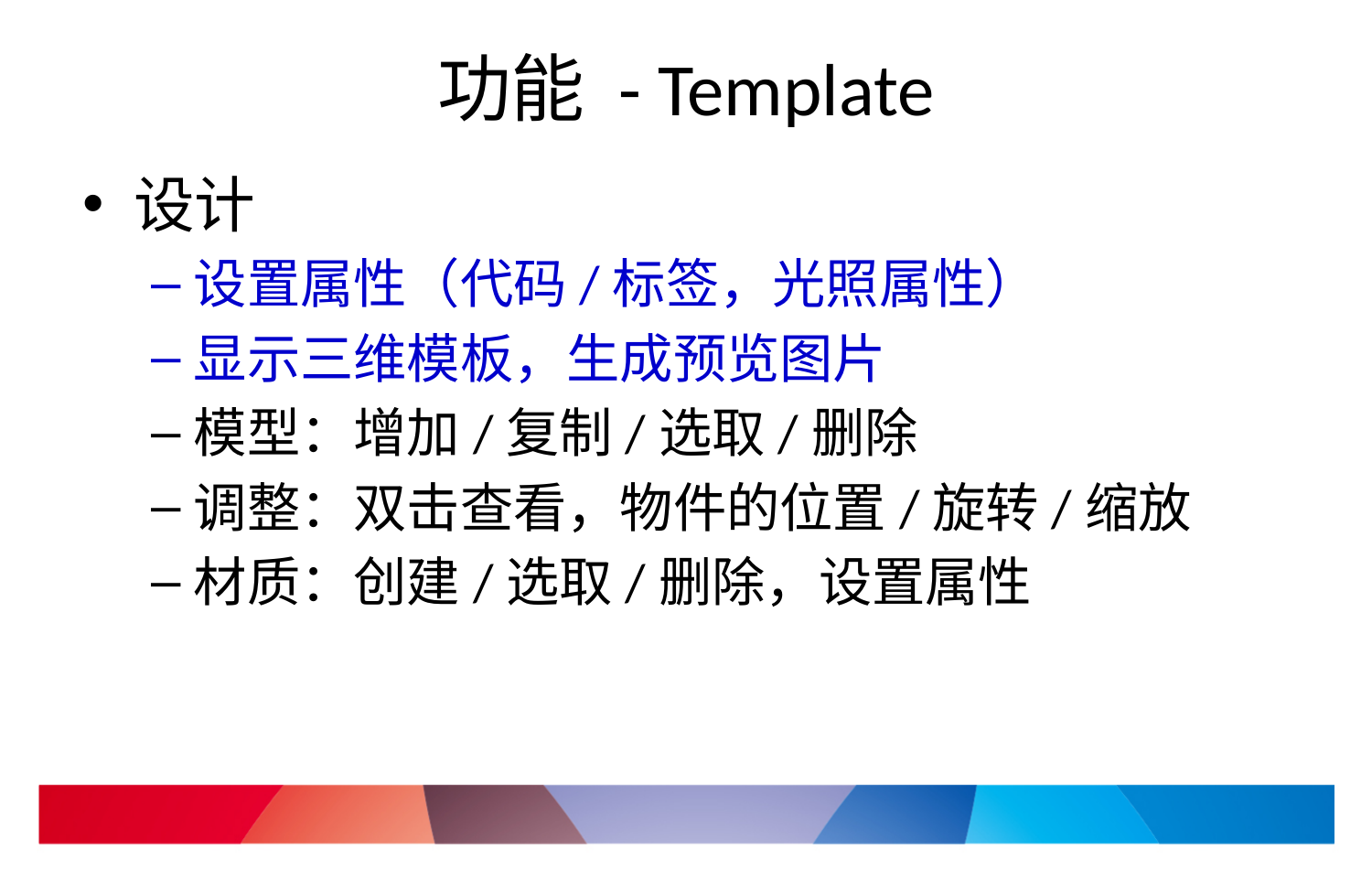

# 功能 - Template
设计
设置属性（代码/标签，光照属性）
显示三维模板，生成预览图片
模型：增加/复制/选取/删除
调整：双击查看，物件的位置/旋转/缩放
材质：创建/选取/删除，设置属性